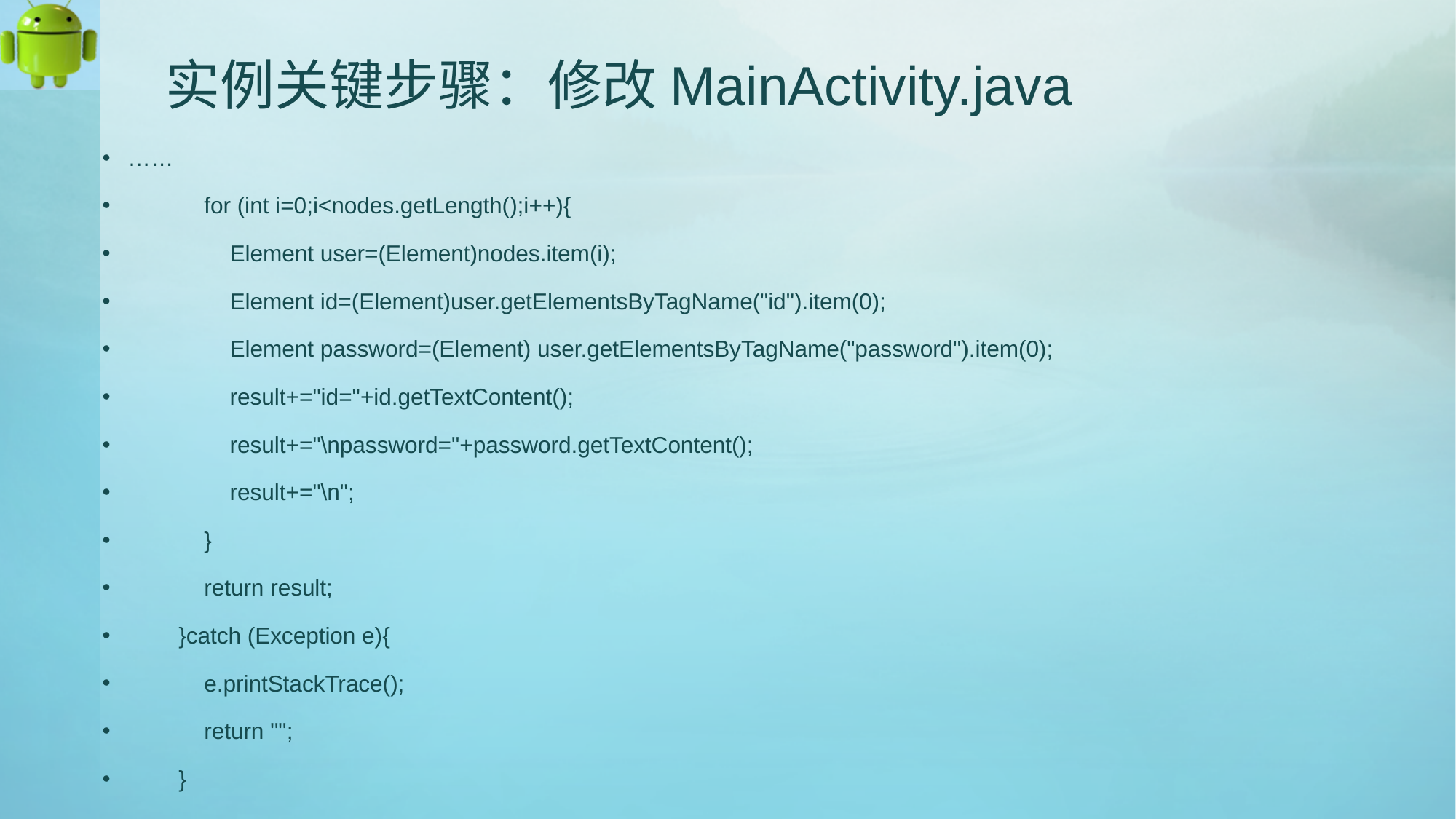

# 实例关键步骤：修改MainActivity.java
……
            for (int i=0;i<nodes.getLength();i++){
                Element user=(Element)nodes.item(i);
                Element id=(Element)user.getElementsByTagName("id").item(0);
                Element password=(Element) user.getElementsByTagName("password").item(0);
                result+="id="+id.getTextContent();
                result+="\npassword="+password.getTextContent();
                result+="\n";
            }
            return result;
        }catch (Exception e){
            e.printStackTrace();
            return "";
        }